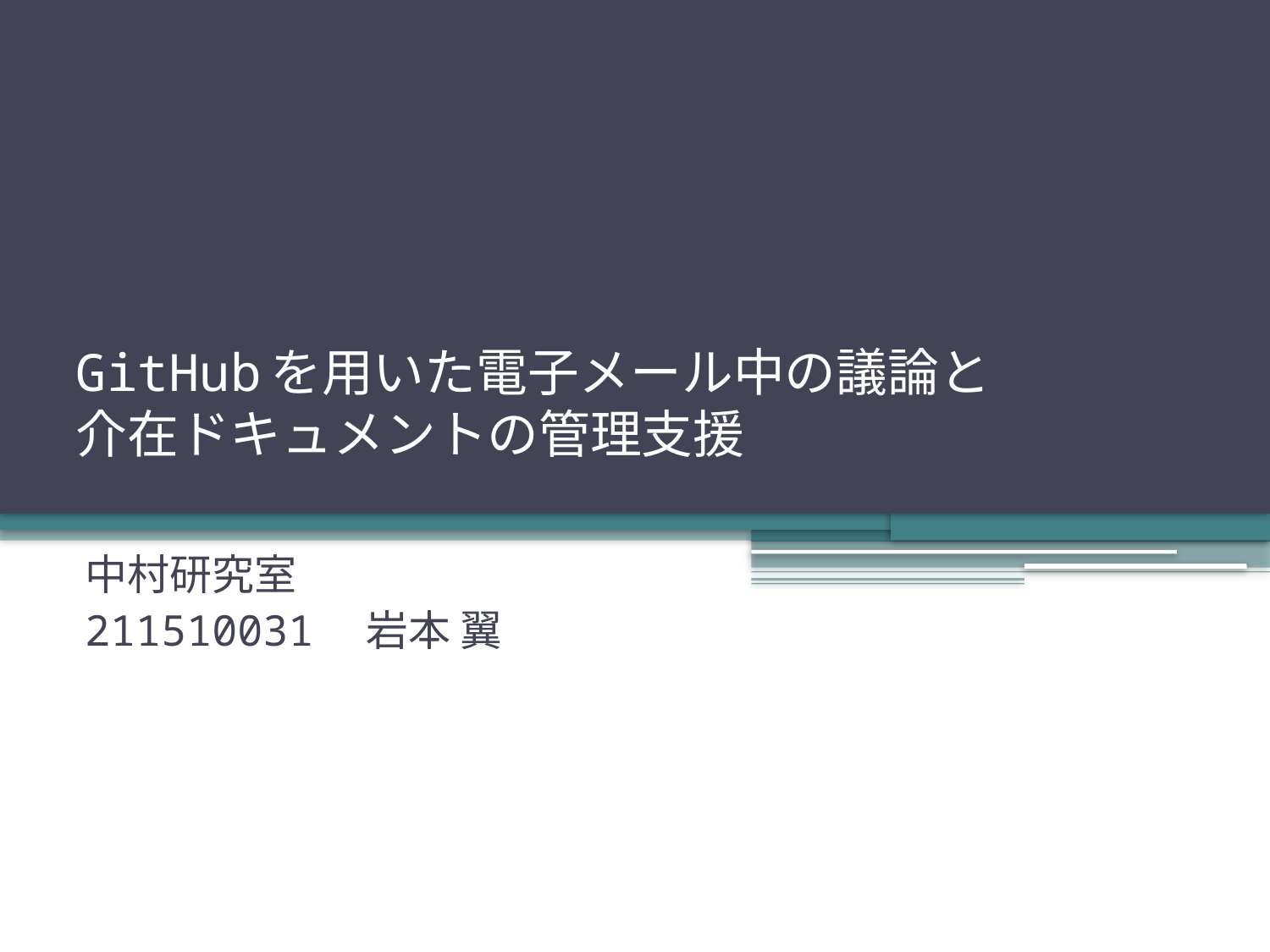

# GitHubを用いた電子メール中の議論と 介在ドキュメントの管理支援
中村研究室
211510031　岩本 翼